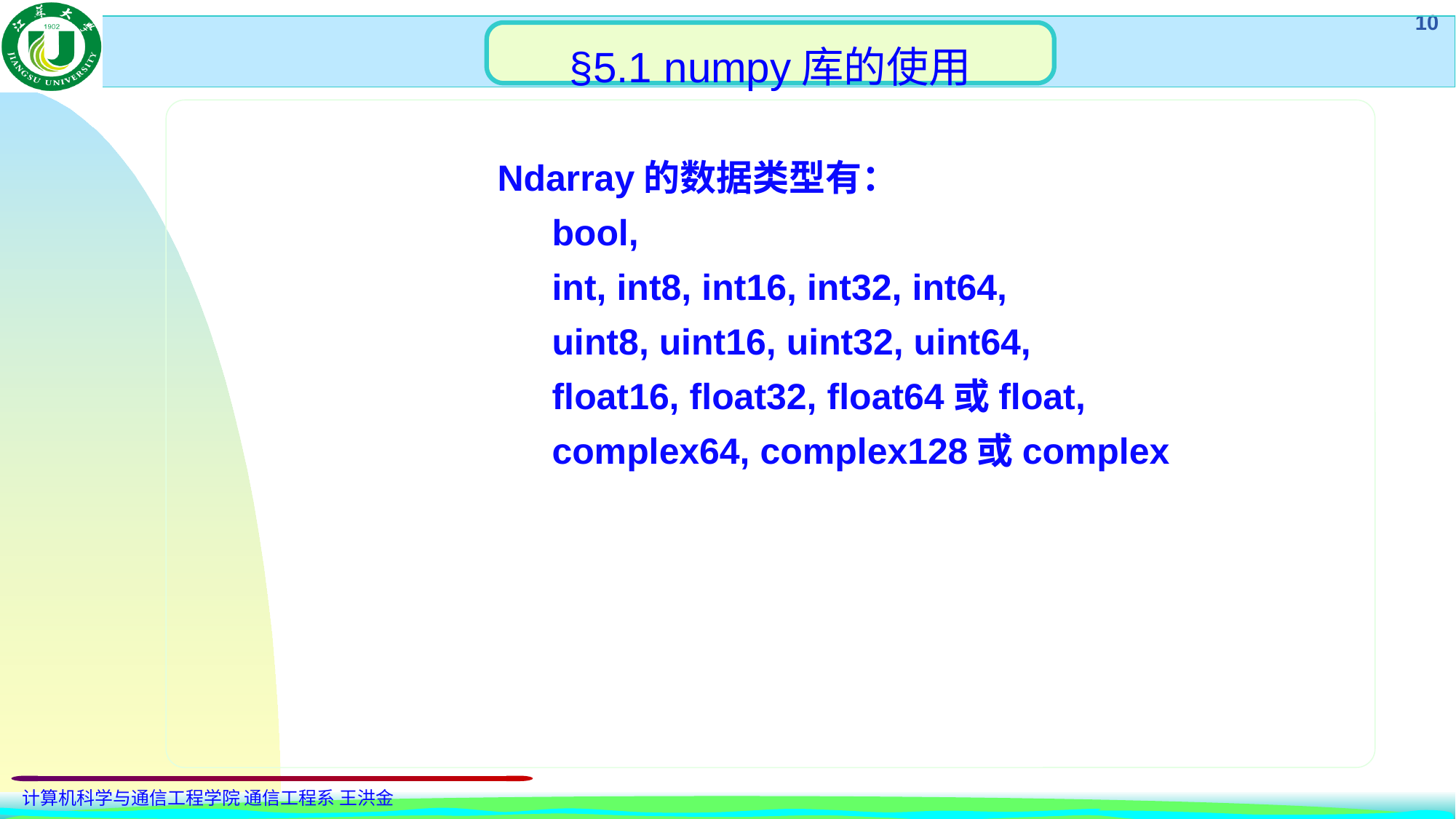

§5.1 numpy库的使用
Ndarray的数据类型有：
bool,
int, int8, int16, int32, int64,
uint8, uint16, uint32, uint64,
float16, float32, float64或float,
complex64, complex128或complex